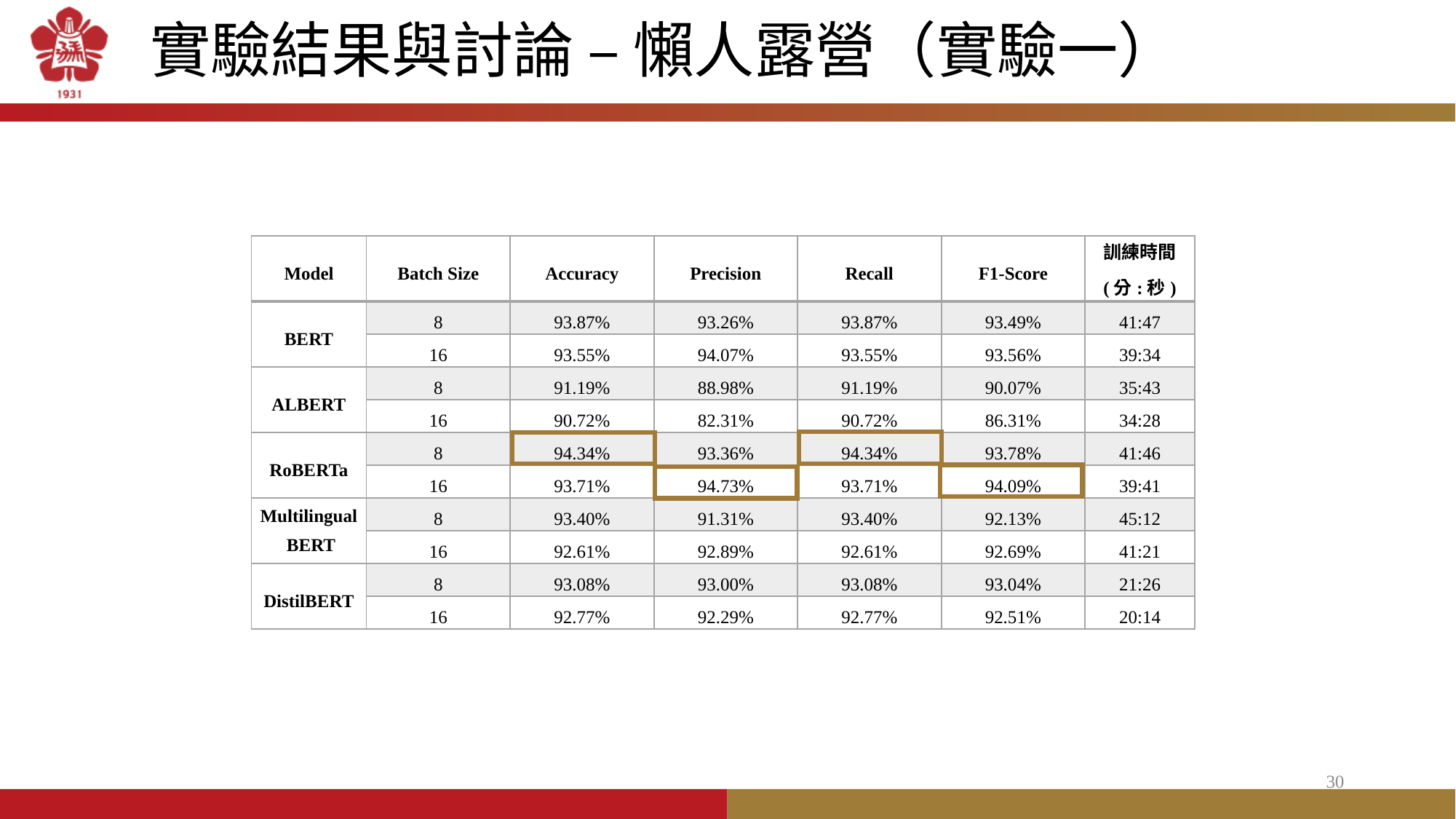

# 實驗結果與討論 – 懶人露營（實驗一）
| Model | Batch Size | Accuracy | Precision | Recall | F1-Score | 訓練時間 (分:秒) |
| --- | --- | --- | --- | --- | --- | --- |
| BERT | 8 | 93.87% | 93.26% | 93.87% | 93.49% | 41:47 |
|  | 16 | 93.55% | 94.07% | 93.55% | 93.56% | 39:34 |
| ALBERT | 8 | 91.19% | 88.98% | 91.19% | 90.07% | 35:43 |
|  | 16 | 90.72% | 82.31% | 90.72% | 86.31% | 34:28 |
| RoBERTa | 8 | 94.34% | 93.36% | 94.34% | 93.78% | 41:46 |
|  | 16 | 93.71% | 94.73% | 93.71% | 94.09% | 39:41 |
| Multilingual BERT | 8 | 93.40% | 91.31% | 93.40% | 92.13% | 45:12 |
|  | 16 | 92.61% | 92.89% | 92.61% | 92.69% | 41:21 |
| DistilBERT | 8 | 93.08% | 93.00% | 93.08% | 93.04% | 21:26 |
|  | 16 | 92.77% | 92.29% | 92.77% | 92.51% | 20:14 |

30